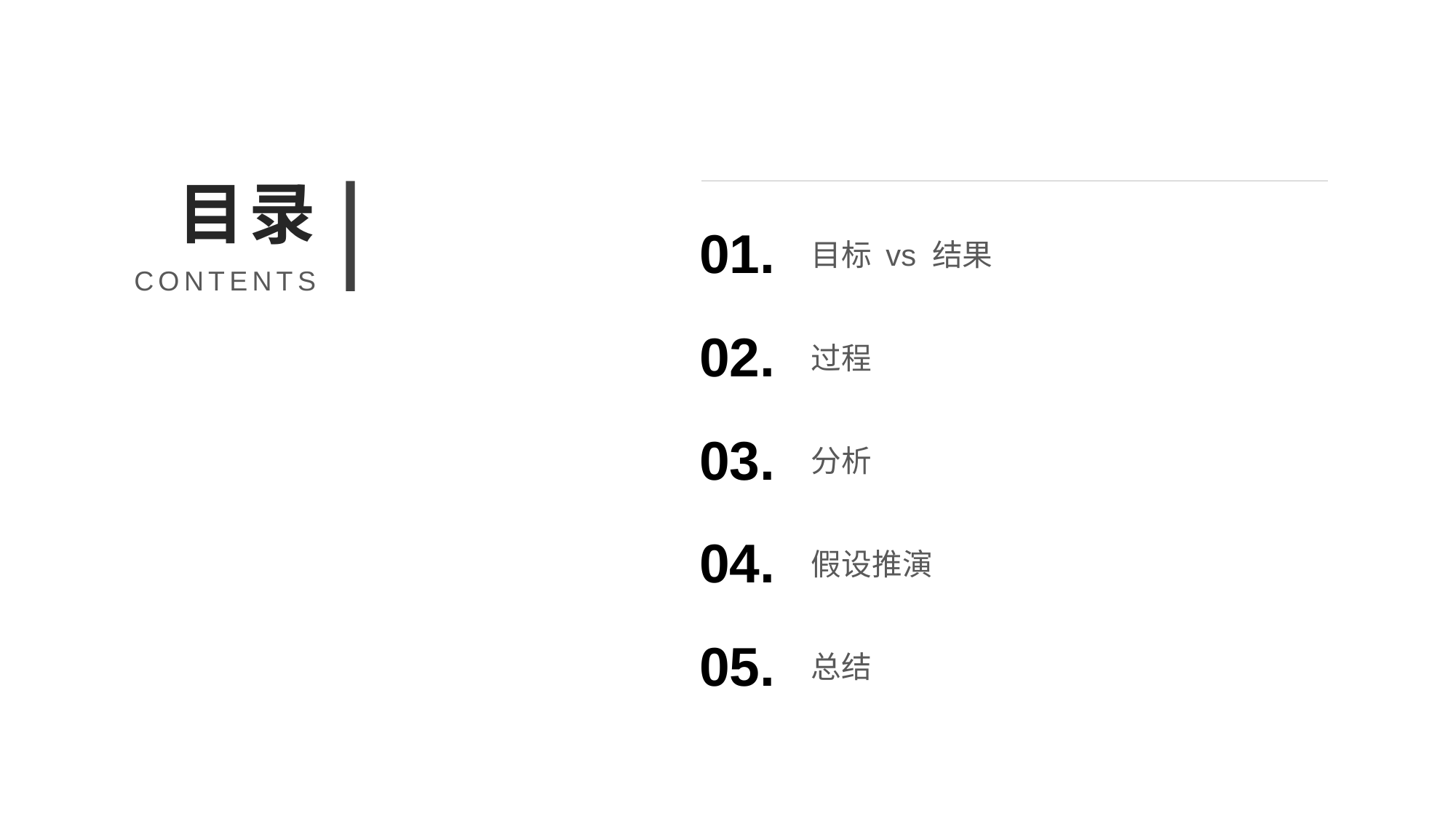

目录

01.
目标 vs 结果
CONTENTS
02.
过程
03.
分析
04.
假设推演
总结
05.